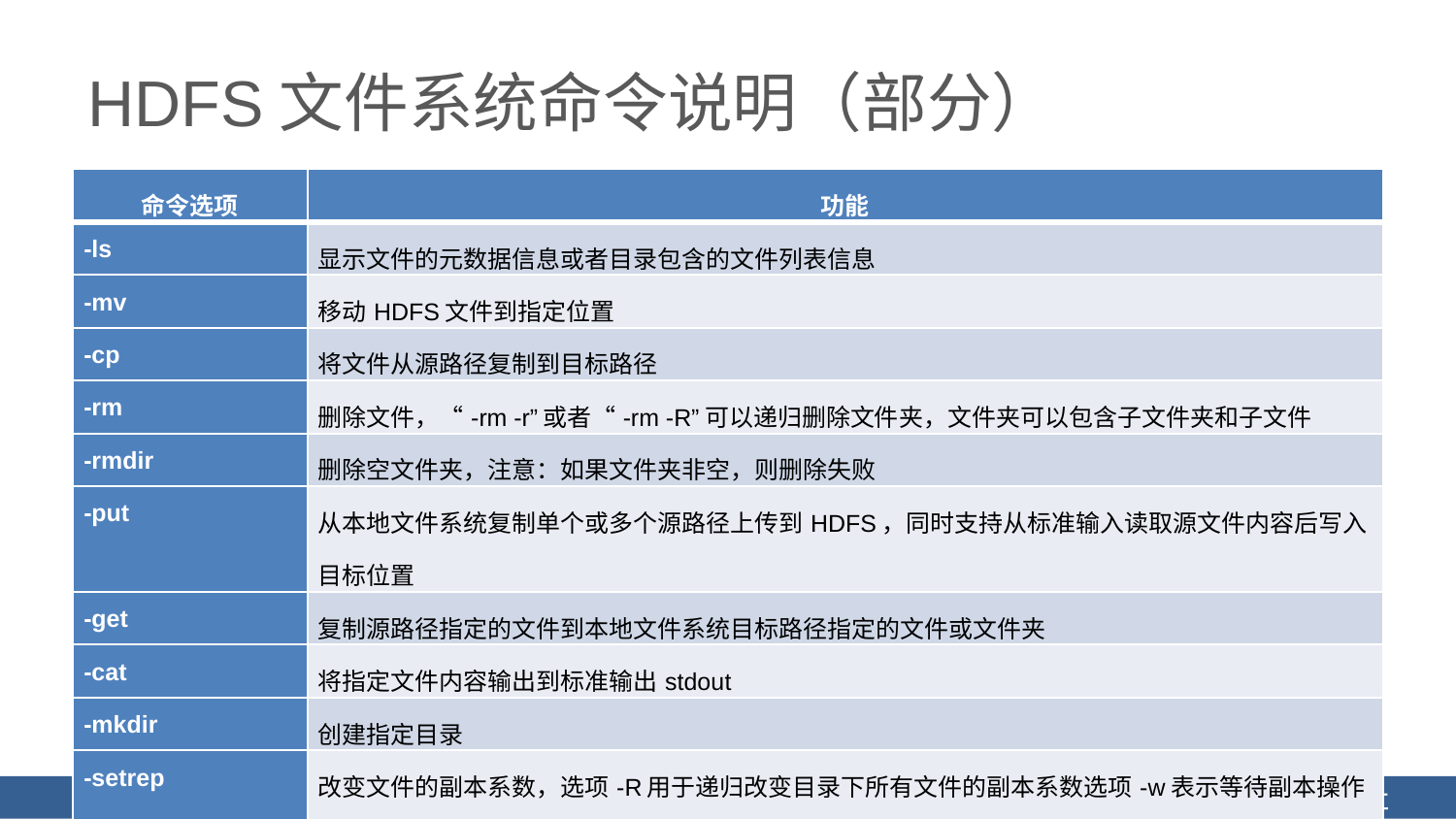

# HDFS文件系统命令说明（部分）
| 命令选项 | 功能 |
| --- | --- |
| -ls | 显示文件的元数据信息或者目录包含的文件列表信息 |
| -mv | 移动HDFS文件到指定位置 |
| -cp | 将文件从源路径复制到目标路径 |
| -rm | 删除文件，“-rm -r”或者“-rm -R”可以递归删除文件夹，文件夹可以包含子文件夹和子文件 |
| -rmdir | 删除空文件夹，注意：如果文件夹非空，则删除失败 |
| -put | 从本地文件系统复制单个或多个源路径上传到HDFS，同时支持从标准输入读取源文件内容后写入目标位置 |
| -get | 复制源路径指定的文件到本地文件系统目标路径指定的文件或文件夹 |
| -cat | 将指定文件内容输出到标准输出stdout |
| -mkdir | 创建指定目录 |
| -setrep | 改变文件的副本系数，选项-R用于递归改变目录下所有文件的副本系数选项-w表示等待副本操作结束才退出命令 |